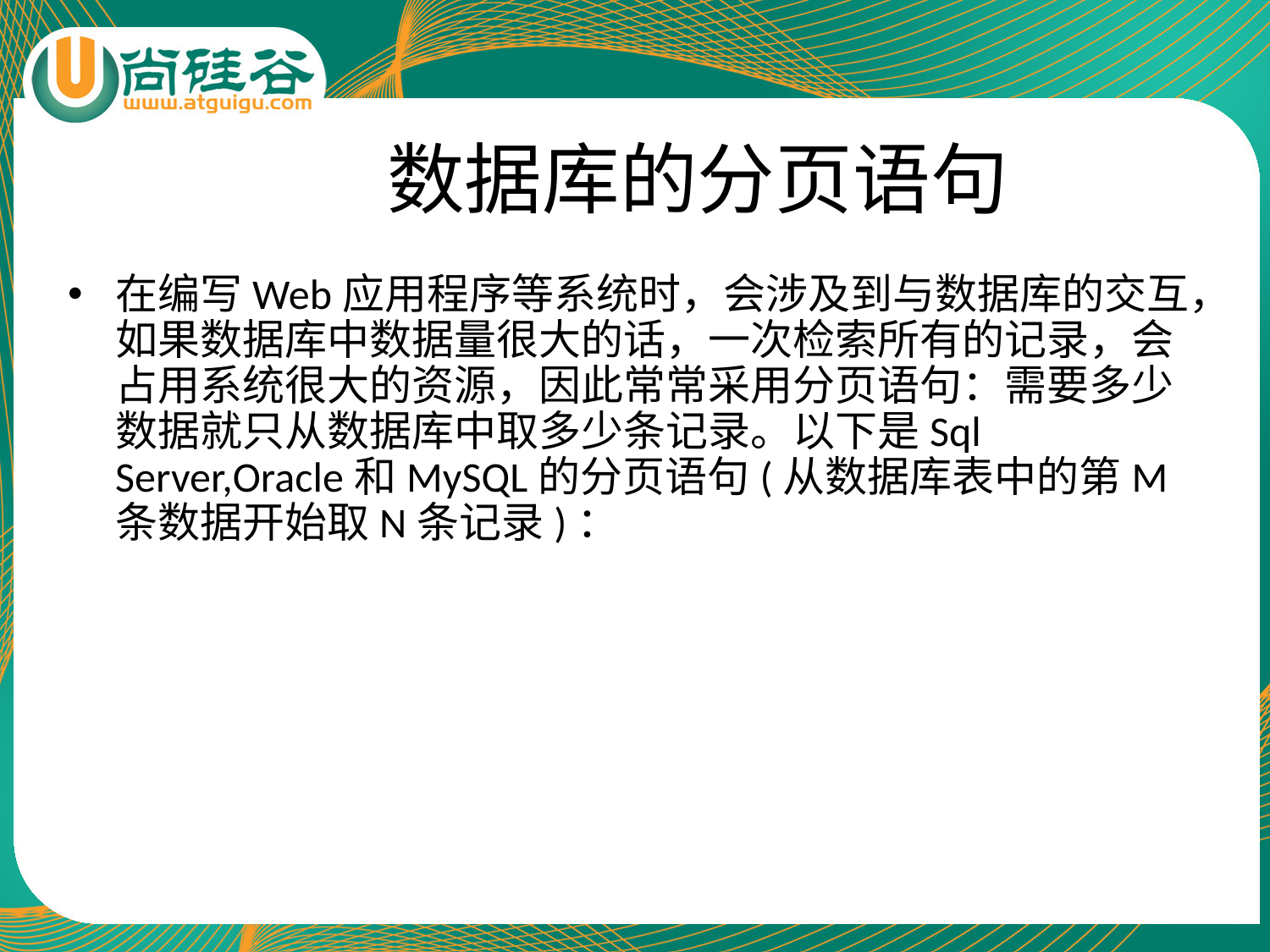

# 数据库的分页语句
在编写Web应用程序等系统时，会涉及到与数据库的交互，如果数据库中数据量很大的话，一次检索所有的记录，会占用系统很大的资源，因此常常采用分页语句：需要多少数据就只从数据库中取多少条记录。以下是Sql Server,Oracle和MySQL的分页语句(从数据库表中的第M条数据开始取N条记录)：